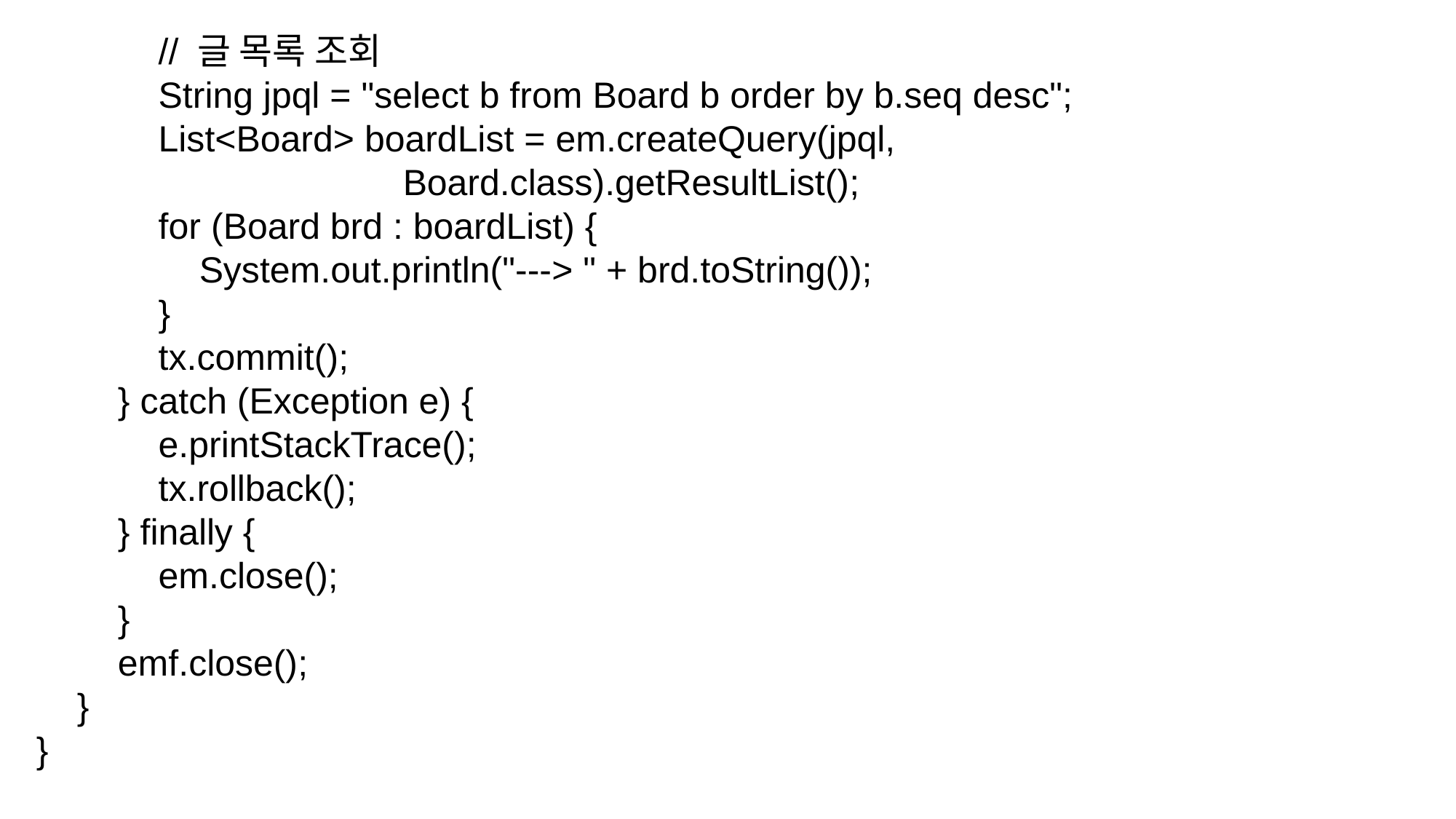

// 글 목록 조회
            String jpql = "select b from Board b order by b.seq desc";
            List<Board> boardList = em.createQuery(jpql,
                                    Board.class).getResultList();
            for (Board brd : boardList) {
                System.out.println("---> " + brd.toString());
            }
            tx.commit();
        } catch (Exception e) {
            e.printStackTrace();
            tx.rollback();
        } finally {
            em.close();
        }
        emf.close();
    }
}